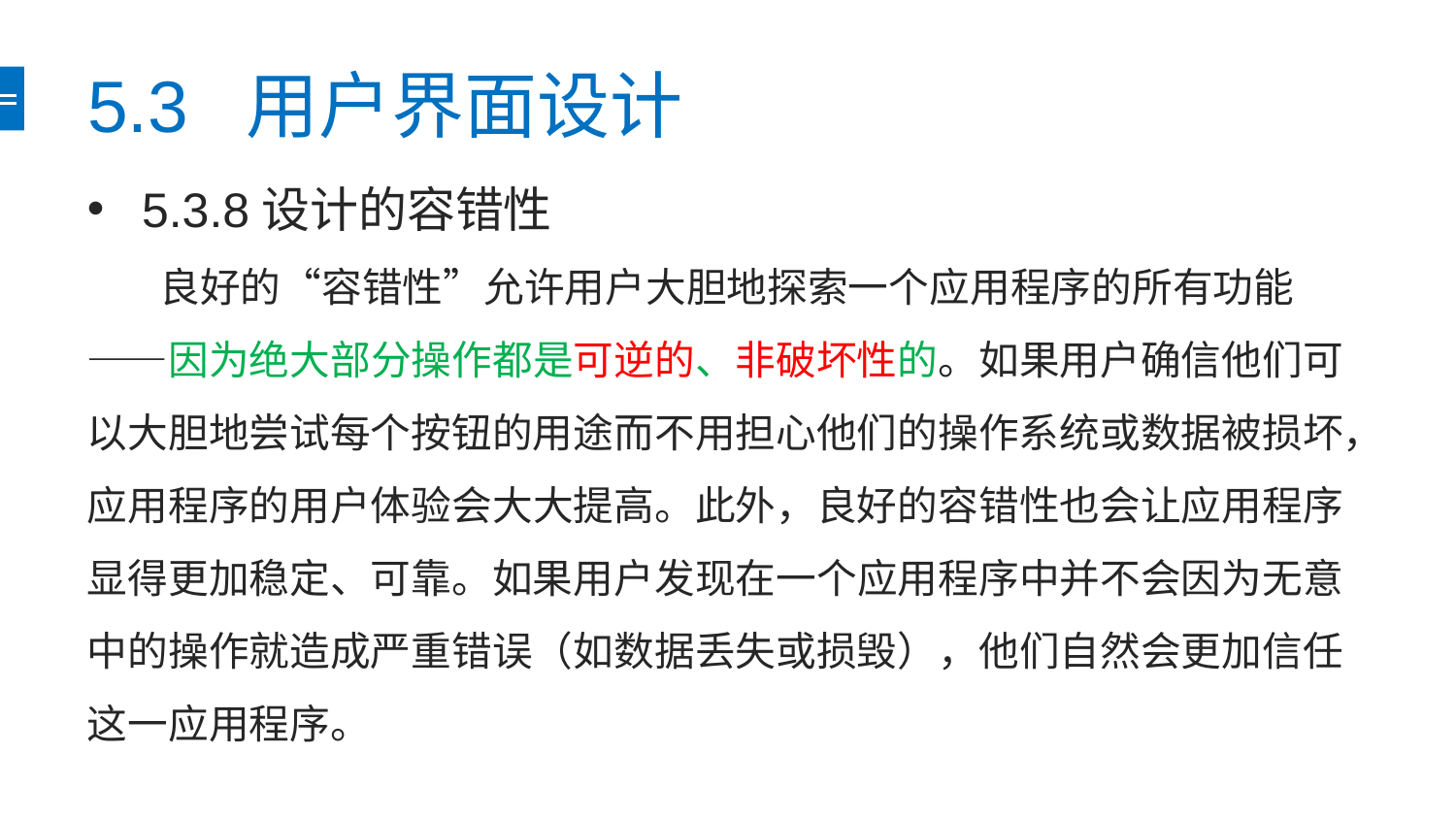

# 5.3  用户界面设计
5.3.8设计的容错性
       良好的“容错性”允许用户大胆地探索一个应用程序的所有功能——因为绝大部分操作都是可逆的、非破坏性的。如果用户确信他们可以大胆地尝试每个按钮的用途而不用担心他们的操作系统或数据被损坏，应用程序的用户体验会大大提高。此外，良好的容错性也会让应用程序显得更加稳定、可靠。如果用户发现在一个应用程序中并不会因为无意中的操作就造成严重错误（如数据丢失或损毁），他们自然会更加信任这一应用程序。